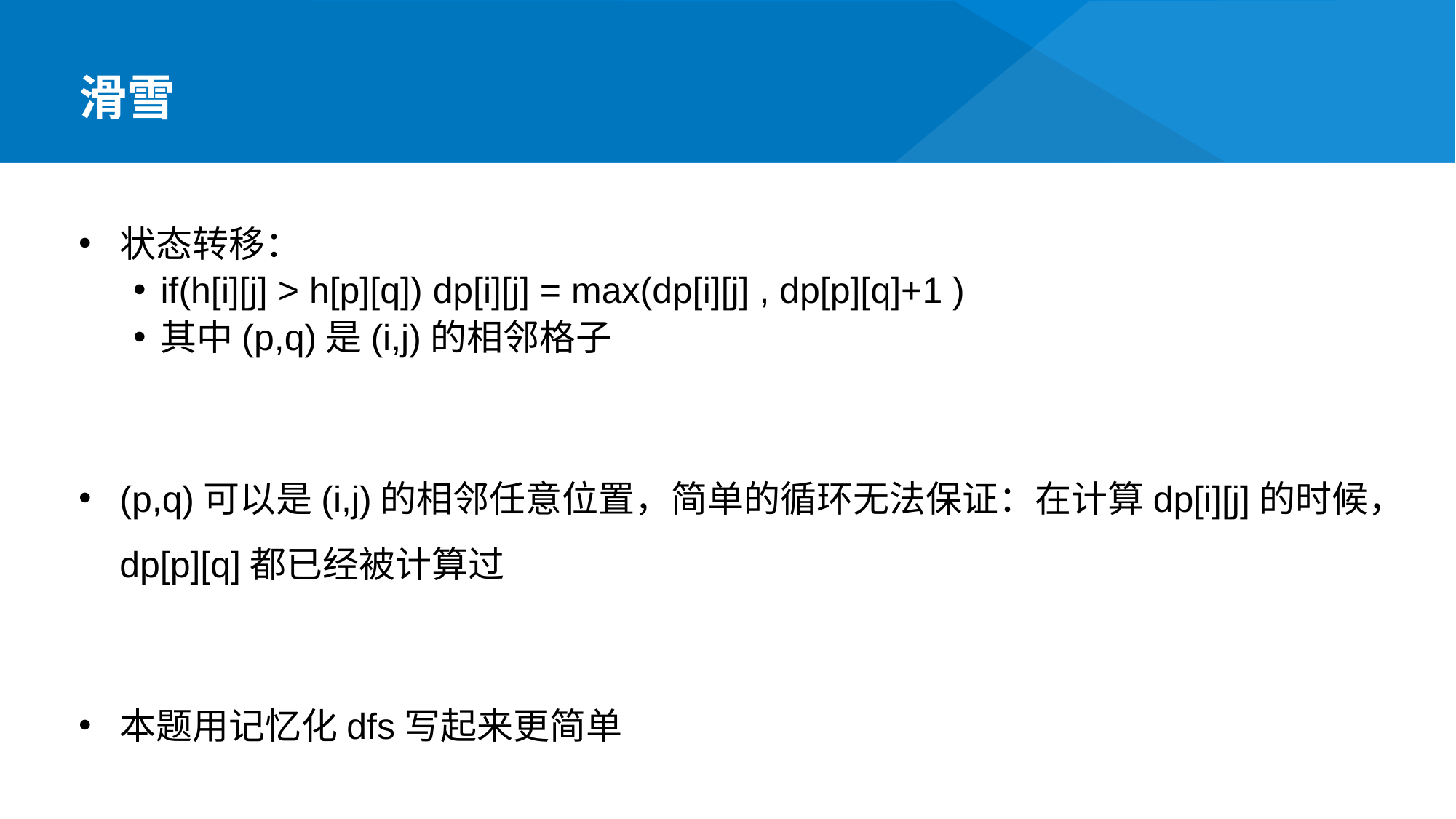

滑雪
状态转移：
if(h[i][j] > h[p][q]) dp[i][j] = max(dp[i][j] , dp[p][q]+1 )
其中(p,q)是(i,j)的相邻格子

(p,q)可以是(i,j)的相邻任意位置，简单的循环无法保证：在计算dp[i][j]的时候，dp[p][q]都已经被计算过

本题用记忆化dfs写起来更简单